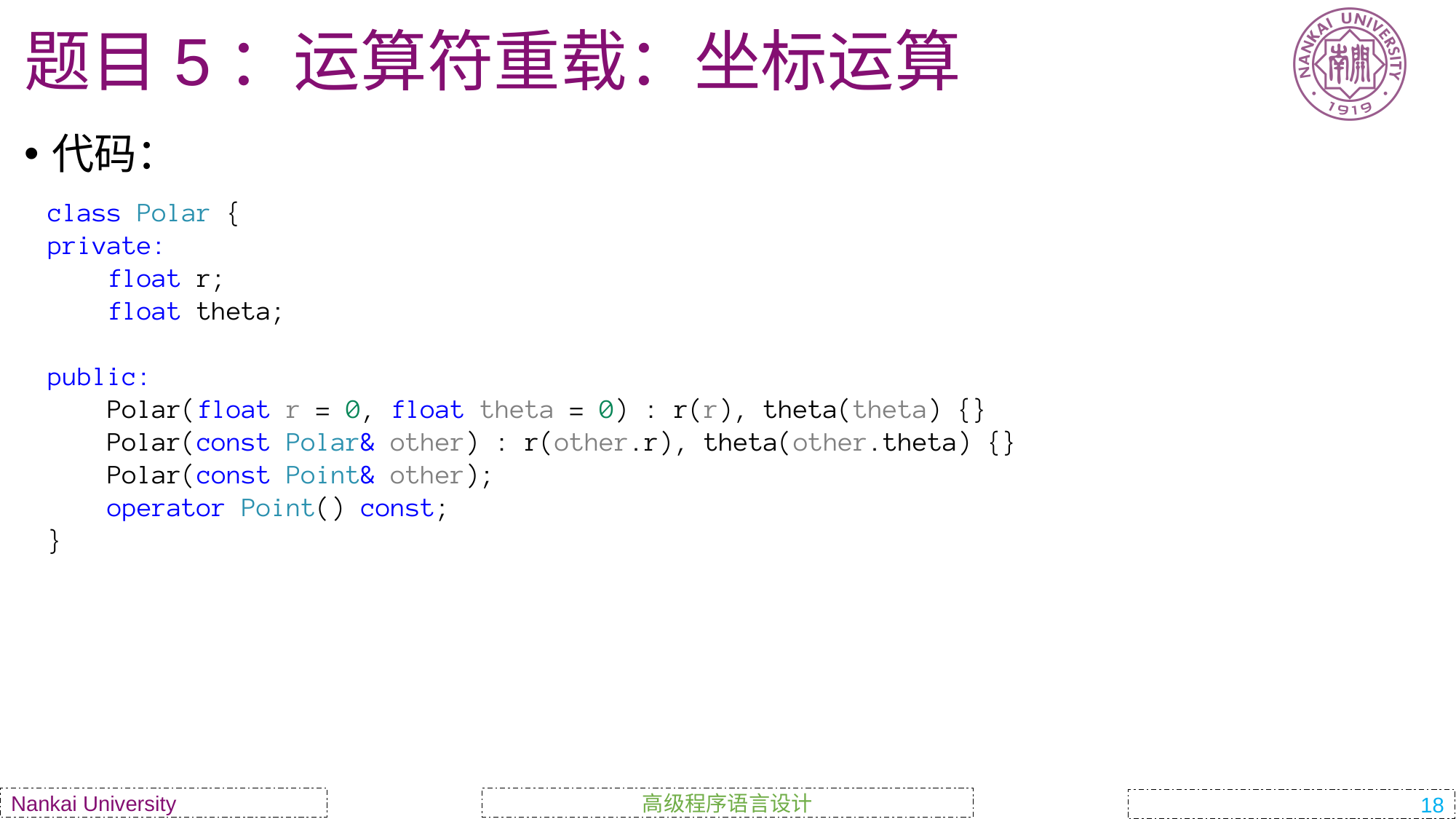

# 题目5：运算符重载：坐标运算
代码：
class Polar {
private:
    float r;
    float theta;
public:
    Polar(float r = 0, float theta = 0) : r(r), theta(theta) {}
    Polar(const Polar& other) : r(other.r), theta(other.theta) {}
    Polar(const Point& other);
    operator Point() const;
}
高级程序语言设计
Nankai University
18